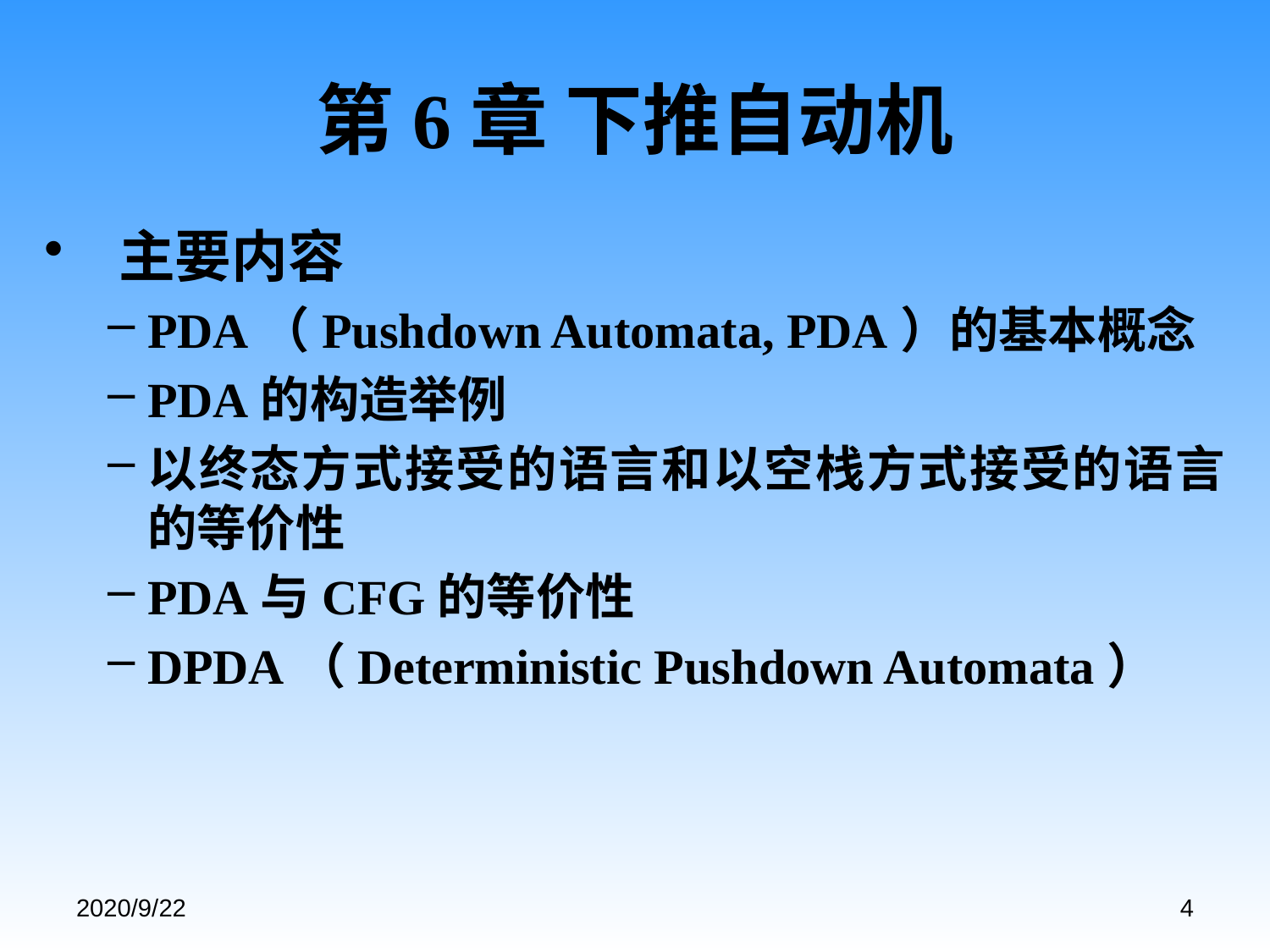

# 第6章 下推自动机
主要内容
PDA（Pushdown Automata, PDA）的基本概念
PDA的构造举例
以终态方式接受的语言和以空栈方式接受的语言的等价性
PDA与CFG的等价性
DPDA（Deterministic Pushdown Automata）
2020/9/22
4